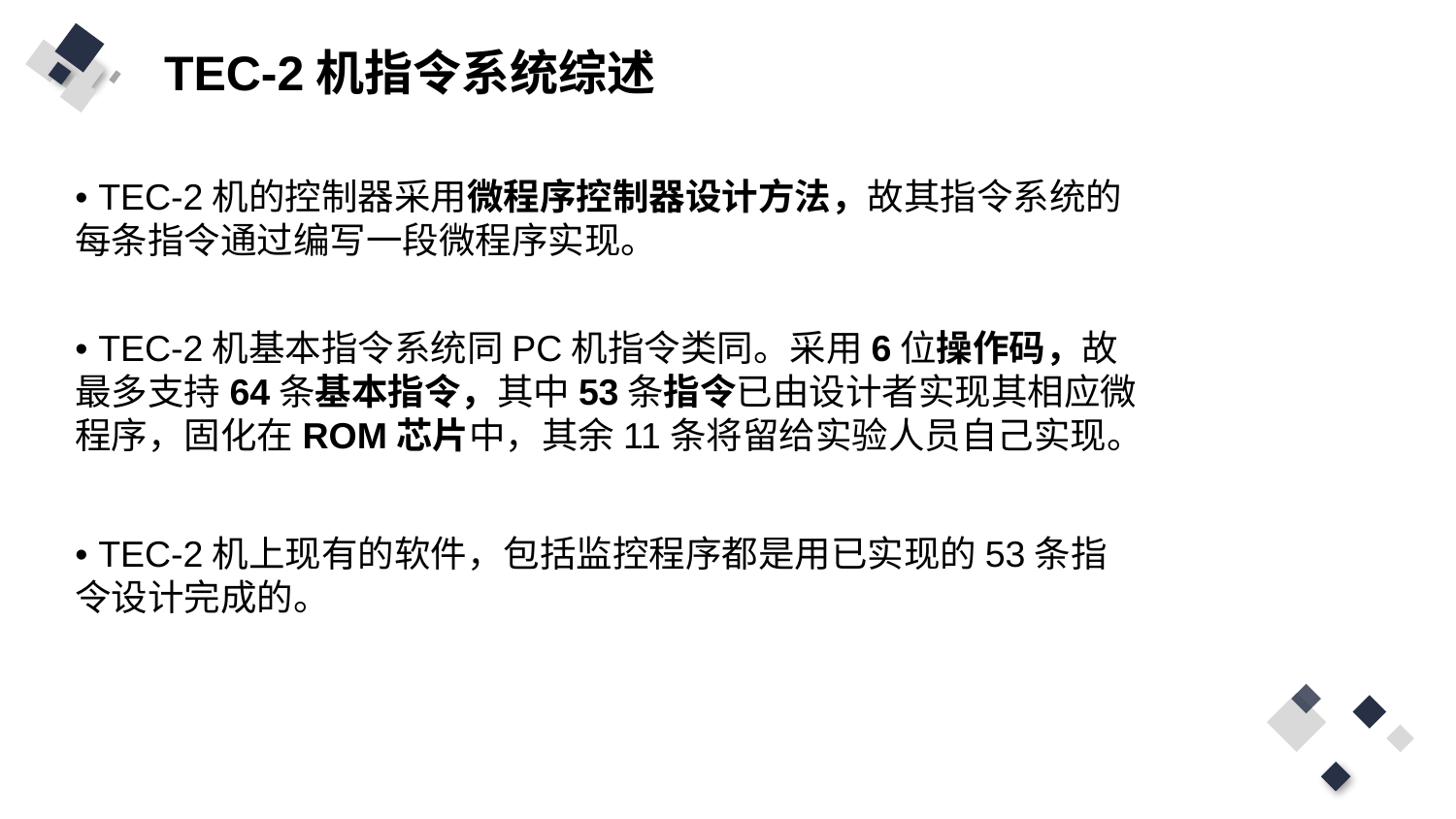

TEC-2机指令系统综述

• TEC-2机的控制器采用微程序控制器设计方法，故其指令系统的每条指令通过编写一段微程序实现。

• TEC-2机基本指令系统同PC机指令类同。采用6位操作码，故最多支持64条基本指令，其中53条指令已由设计者实现其相应微程序，固化在ROM芯片中，其余11条将留给实验人员自己实现。
• TEC-2机上现有的软件，包括监控程序都是用已实现的53条指令设计完成的。